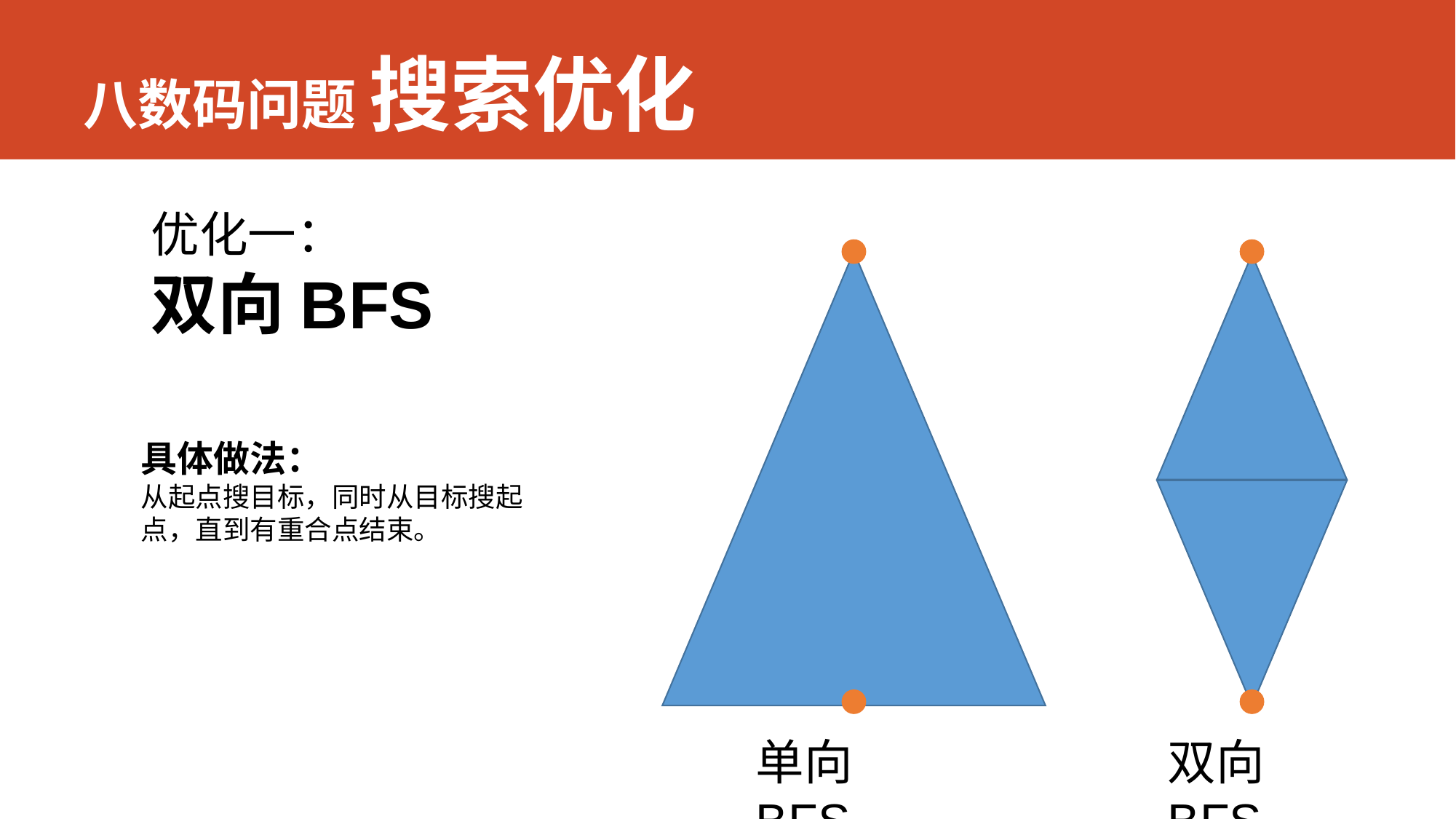

# 八数码问题 搜索优化
优化一：
双向BFS

具体做法：
从起点搜目标，同时从目标搜起点，直到有重合点结束。

单向BFS
双向BFS